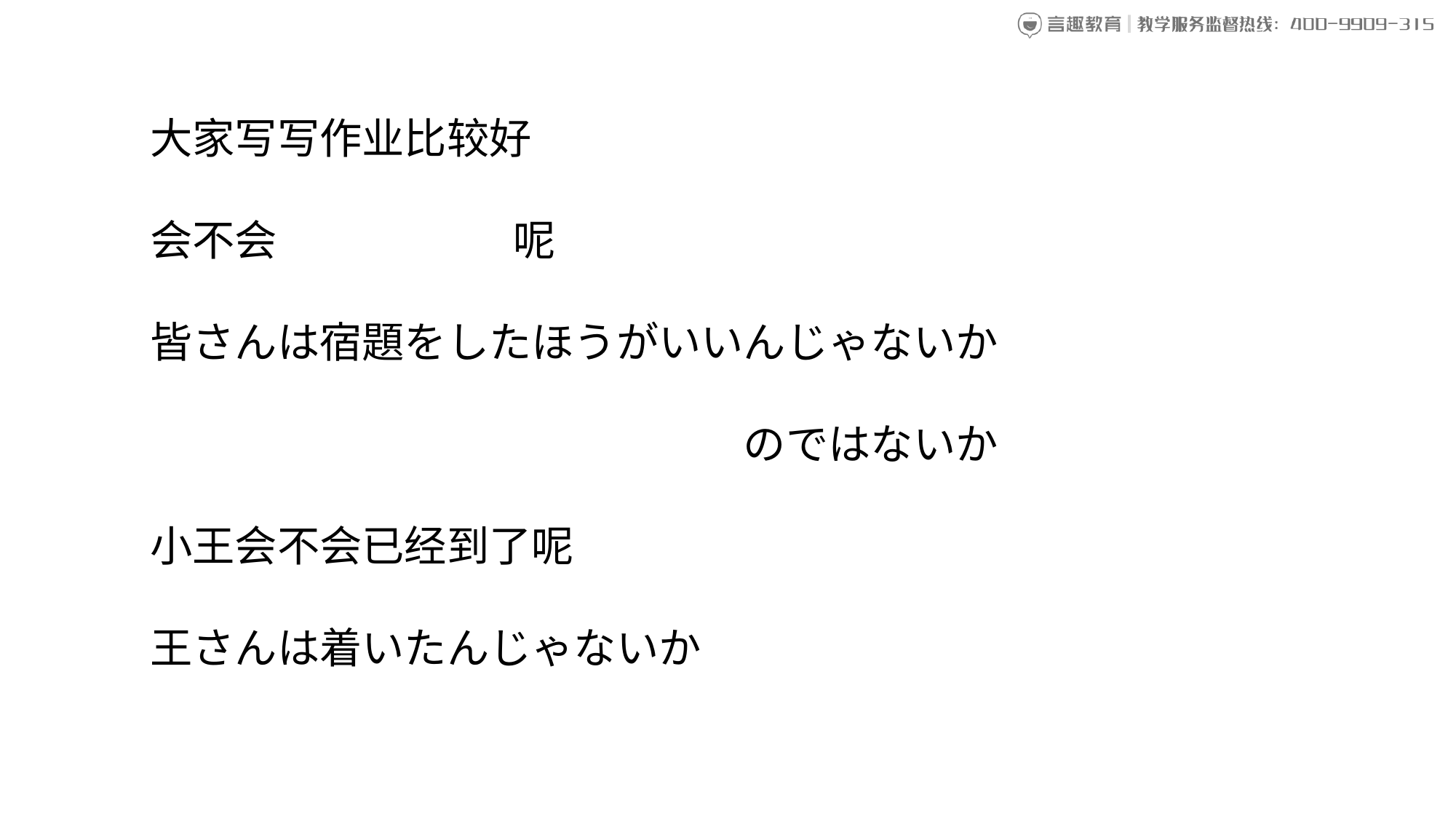

大家写写作业比较好

会不会                         呢

皆さんは宿題をしたほうがいいんじゃないか

　　　　　　　　　　　　　　のではないか

小王会不会已经到了呢

王さんは着いたんじゃないか